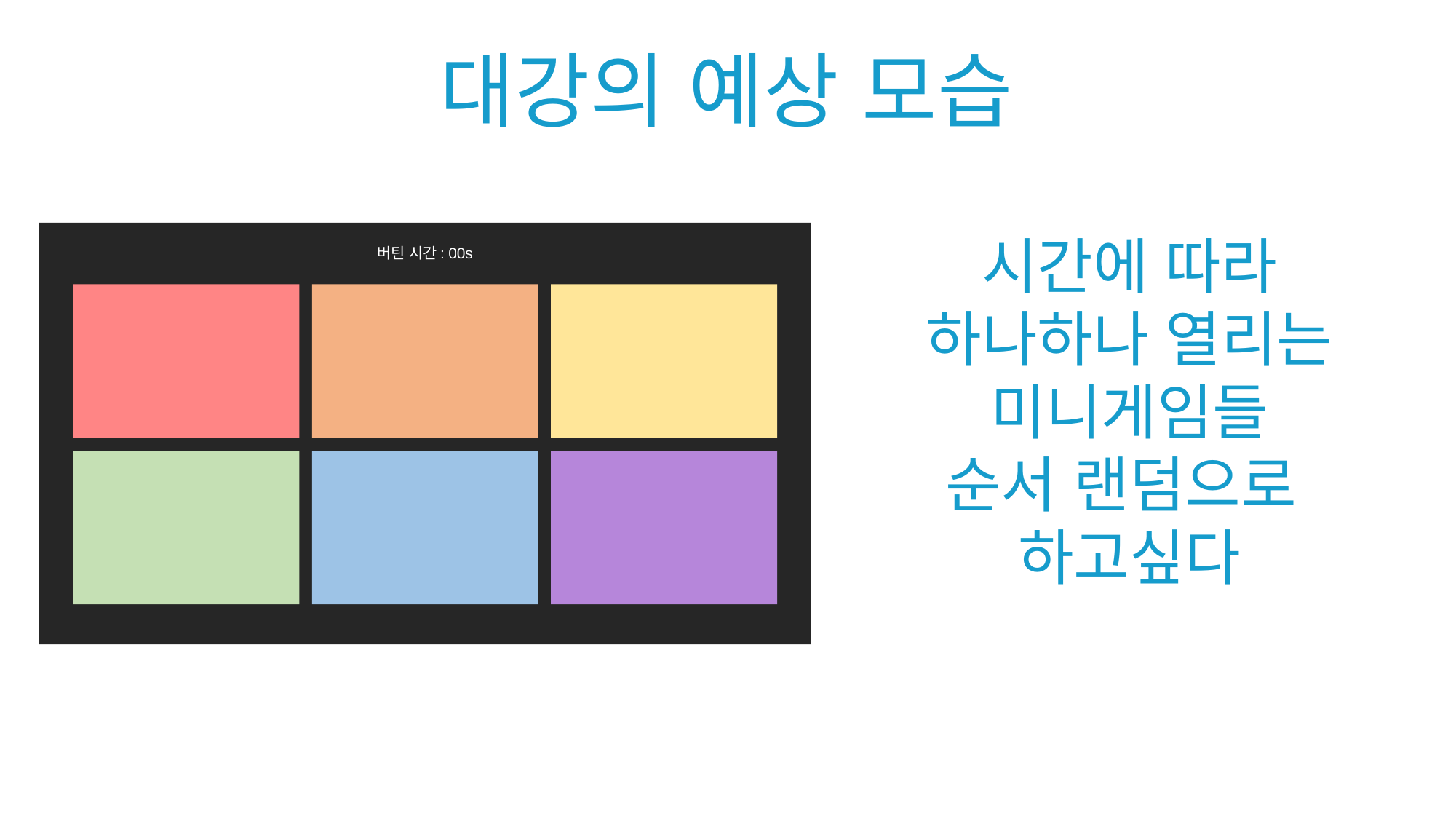

대강의 예상 모습

버틴 시간: 00s

시간에 따라
하나하나 열리는
미니게임들
순서 랜덤으로
하고싶다